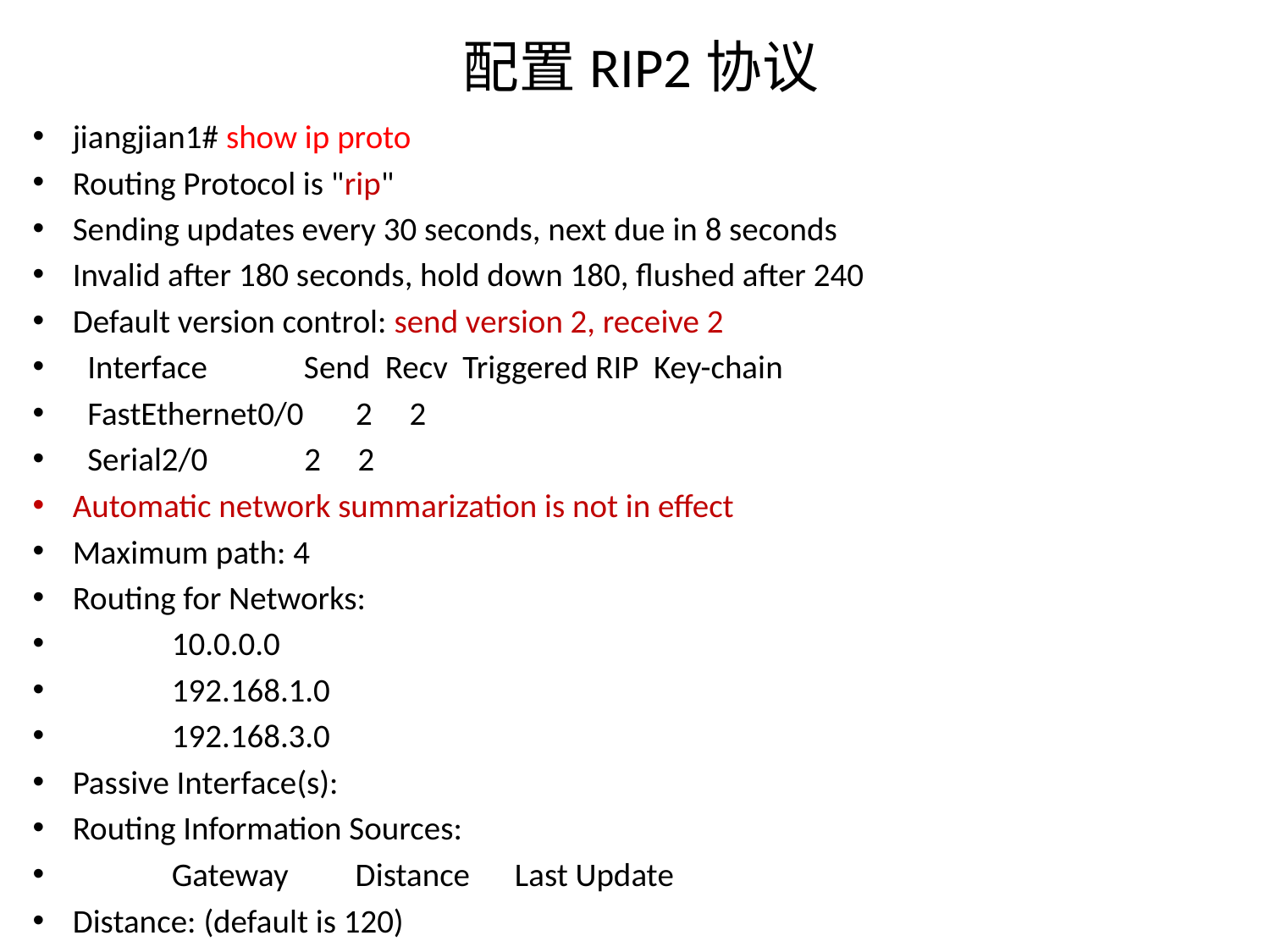

# 配置RIP2协议
jiangjian1# show ip proto
Routing Protocol is "rip"
Sending updates every 30 seconds, next due in 8 seconds
Invalid after 180 seconds, hold down 180, flushed after 240
Default version control: send version 2, receive 2
  Interface             Send  Recv  Triggered RIP  Key-chain
  FastEthernet0/0       2     2
  Serial2/0             2     2
Automatic network summarization is not in effect
Maximum path: 4
Routing for Networks:
	10.0.0.0
	192.168.1.0
	192.168.3.0
Passive Interface(s):
Routing Information Sources:
	Gateway         Distance      Last Update
Distance: (default is 120)